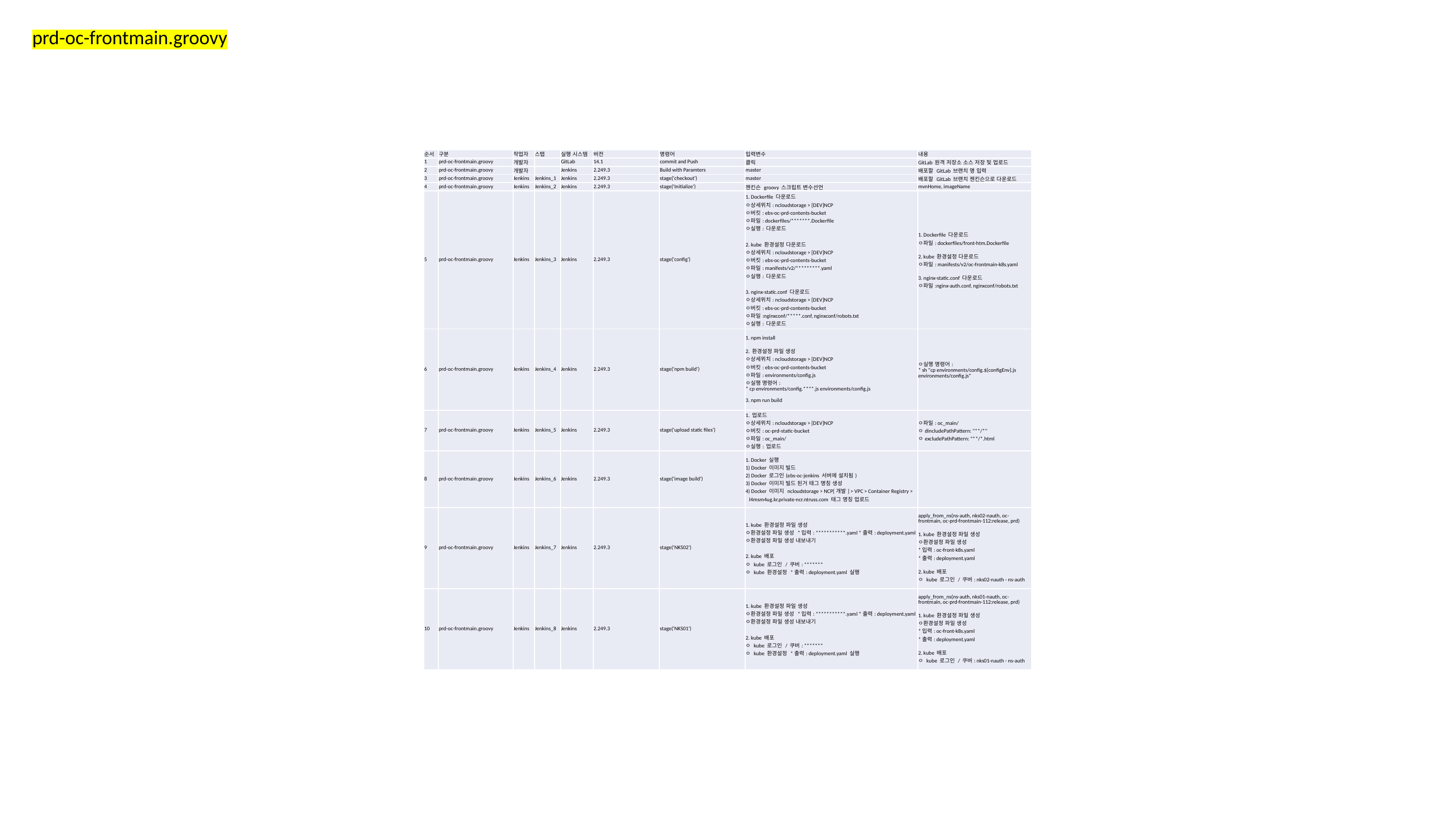

prd-oc-frontmain.groovy
| 순서 | 구분 | 작업자 | 스탭 | 실행 시스템 | 버전 | 명령어 | 입력변수 | 내용 |
| --- | --- | --- | --- | --- | --- | --- | --- | --- |
| 1 | prd-oc-frontmain.groovy | 개발자 |  | GitLab | 14.1 | commit and Push | 클릭 | GitLab 원격 저장소 소스 저장 및 업로드 |
| 2 | prd-oc-frontmain.groovy | 개발자 |  | Jenkins | 2.249.3 | Build with Paramters | master | 배포할 GitLab 브랜치 명 입력 |
| 3 | prd-oc-frontmain.groovy | Jenkins | Jenkins\_1 | Jenkins | 2.249.3 | stage('checkout') | master | 배포할 GitLab 브랜치 젠킨슨으로 다운로드 |
| 4 | prd-oc-frontmain.groovy | Jenkins | Jenkins\_2 | Jenkins | 2.249.3 | stage('Initialize') | 젠킨슨 groovy 스크립트 변수선언 | mvnHome, imageName |
| 5 | prd-oc-frontmain.groovy | Jenkins | Jenkins\_3 | Jenkins | 2.249.3 | stage('config') | 1. Dockerfile 다운로드 ㅇ상세위치: ncloudstorage > [DEV]NCP ㅇ버킷: ebs-oc-prd-contents-bucket ㅇ파일: dockerfiles/\*\*\*\*\*\*\*.Dockerfile ㅇ실행: 다운로드 2. kube 환경설정 다운로드 ㅇ상세위치: ncloudstorage > [DEV]NCP ㅇ버킷: ebs-oc-prd-contents-bucket ㅇ파일: manifests/v2/\*\*\*\*\*\*\*\*\*.yaml ㅇ실행: 다운로드 3. nginx-static.conf 다운로드 ㅇ상세위치: ncloudstorage > [DEV]NCP ㅇ버킷: ebs-oc-prd-contents-bucket ㅇ파일:nginxconf/\*\*\*\*\*.conf, nginxconf/robots.txt ㅇ실행: 다운로드 | 1. Dockerfile 다운로드 ㅇ파일: dockerfiles/front-htm.Dockerfile 2. kube 환경설정 다운로드 ㅇ파일: manifests/v2/oc-frontmain-k8s.yaml 3. nginx-static.conf 다운로드 ㅇ파일:nginx-auth.conf, nginxconf/robots.txt |
| 6 | prd-oc-frontmain.groovy | Jenkins | Jenkins\_4 | Jenkins | 2.249.3 | stage('npm build') | 1. npm install 2. 환경설정 파일 생성 ㅇ상세위치: ncloudstorage > [DEV]NCP ㅇ버킷: ebs-oc-prd-contents-bucket ㅇ파일: environments/config.js ㅇ실행 명령어: \* cp environments/config.\*\*\*\*.js environments/config.js 3. npm run build | ㅇ실행 명령어: \* sh "cp environments/config.${configEnv}.js environments/config.js" |
| 7 | prd-oc-frontmain.groovy | Jenkins | Jenkins\_5 | Jenkins | 2.249.3 | stage('upload static files') | 1. 업로드 ㅇ상세위치: ncloudstorage > [DEV]NCP ㅇ버킷: oc-prd-static-bucket ㅇ파일: oc\_main/ ㅇ실행: 업로드 | ㅇ파일: oc\_main/ ㅇdincludePathPattern: "\*\*/\*" ㅇexcludePathPattern: "\*\*/\*.html |
| 8 | prd-oc-frontmain.groovy | Jenkins | Jenkins\_6 | Jenkins | 2.249.3 | stage('image build') | 1. Docker 실행 1) Docker 이미지 빌드 2) Docker 로그인(ebs-oc-jenkins 서버에 설치됨) 3) Docker 이미지 빌드 된거 태그 명칭 생성 4) Docker 이미지 ncloudstorage > NCP[개발] > VPC > Container Registry > l4msm4ug.kr.private-ncr.ntruss.com 태그 명칭 업로드 |  |
| 9 | prd-oc-frontmain.groovy | Jenkins | Jenkins\_7 | Jenkins | 2.249.3 | stage('NKS02') | 1. kube 환경설정 파일 생성 ㅇ환경설정 파일 생성 \*입력: \*\*\*\*\*\*\*\*\*\*\*.yaml \*출력: deployment.yaml ㅇ환경설정 파일 생성 내보내기 2. kube 배포 ㅇ kube 로그인 / 쿠버: \*\*\*\*\*\*\* ㅇ kube 환경설정 \*출력: deployment.yaml 실행 | apply\_from\_ns(ns-auth, nks02-nauth, oc-frontmain, oc-prd-frontmain-112:release, prd) 1. kube 환경설정 파일 생성 ㅇ환경설정 파일 생성 \*입력: oc-front-k8s.yaml \*출력: deployment.yaml 2. kube 배포 ㅇ kube 로그인 / 쿠버: nks02-nauth - ns-auth |
| 10 | prd-oc-frontmain.groovy | Jenkins | Jenkins\_8 | Jenkins | 2.249.3 | stage('NKS01') | 1. kube 환경설정 파일 생성 ㅇ환경설정 파일 생성 \*입력: \*\*\*\*\*\*\*\*\*\*\*.yaml \*출력: deployment.yaml ㅇ환경설정 파일 생성 내보내기 2. kube 배포 ㅇ kube 로그인 / 쿠버: \*\*\*\*\*\*\* ㅇ kube 환경설정 \*출력: deployment.yaml 실행 | apply\_from\_ns(ns-auth, nks01-nauth, oc-frontmain, oc-prd-frontmain-112:release, prd) 1. kube 환경설정 파일 생성 ㅇ환경설정 파일 생성 \*입력: oc-front-k8s.yaml \*출력: deployment.yaml 2. kube 배포 ㅇ kube 로그인 / 쿠버: nks01-nauth - ns-auth |